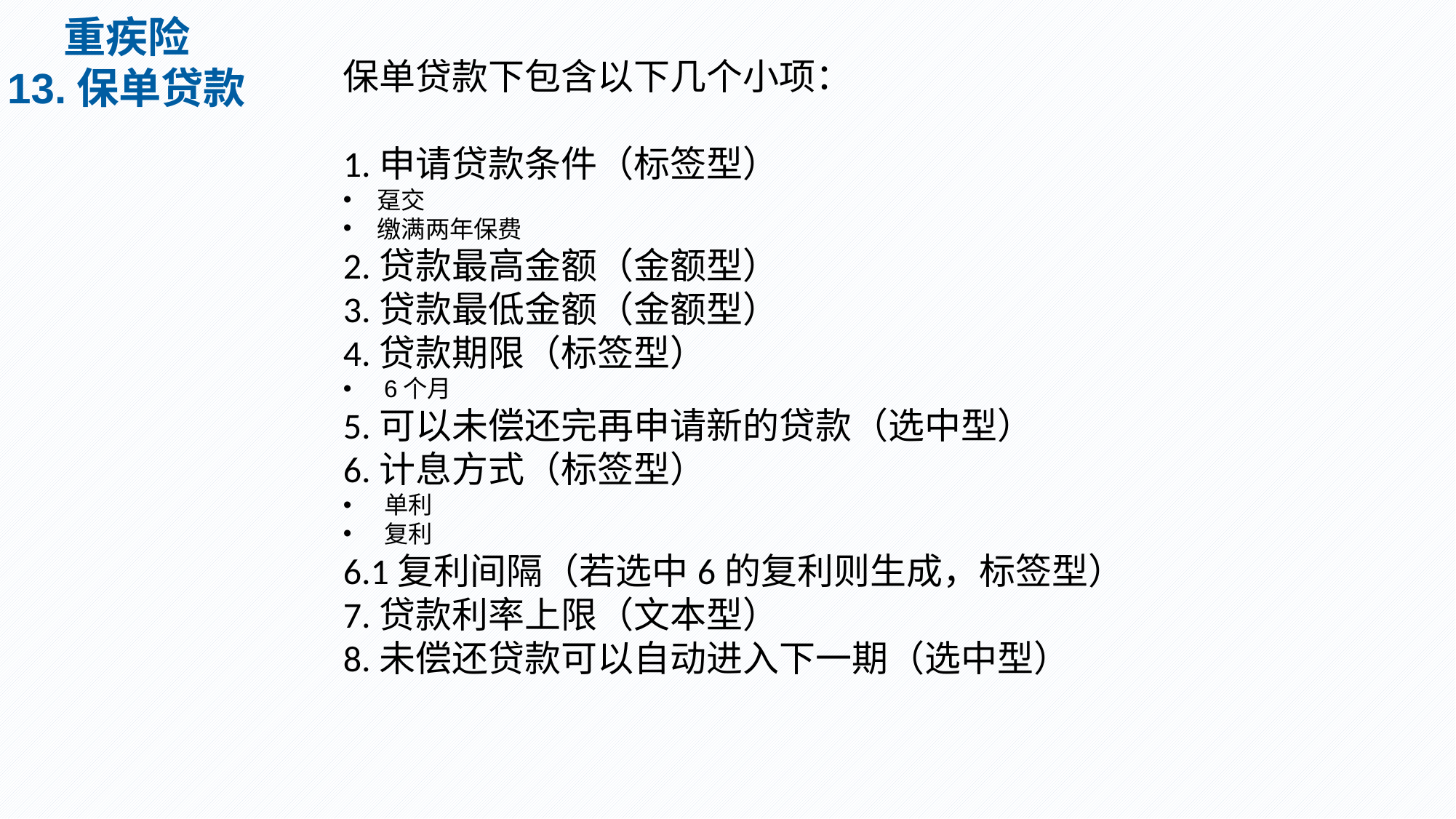

重疾险
13.保单贷款
保单贷款下包含以下几个小项：

1.申请贷款条件（标签型）
趸交
缴满两年保费
2.贷款最高金额（金额型）
3.贷款最低金额（金额型）
4.贷款期限（标签型）
6个月
5.可以未偿还完再申请新的贷款（选中型）
6.计息方式（标签型）
单利
复利
6.1复利间隔（若选中6的复利则生成，标签型）
7.贷款利率上限（文本型）
8.未偿还贷款可以自动进入下一期（选中型）